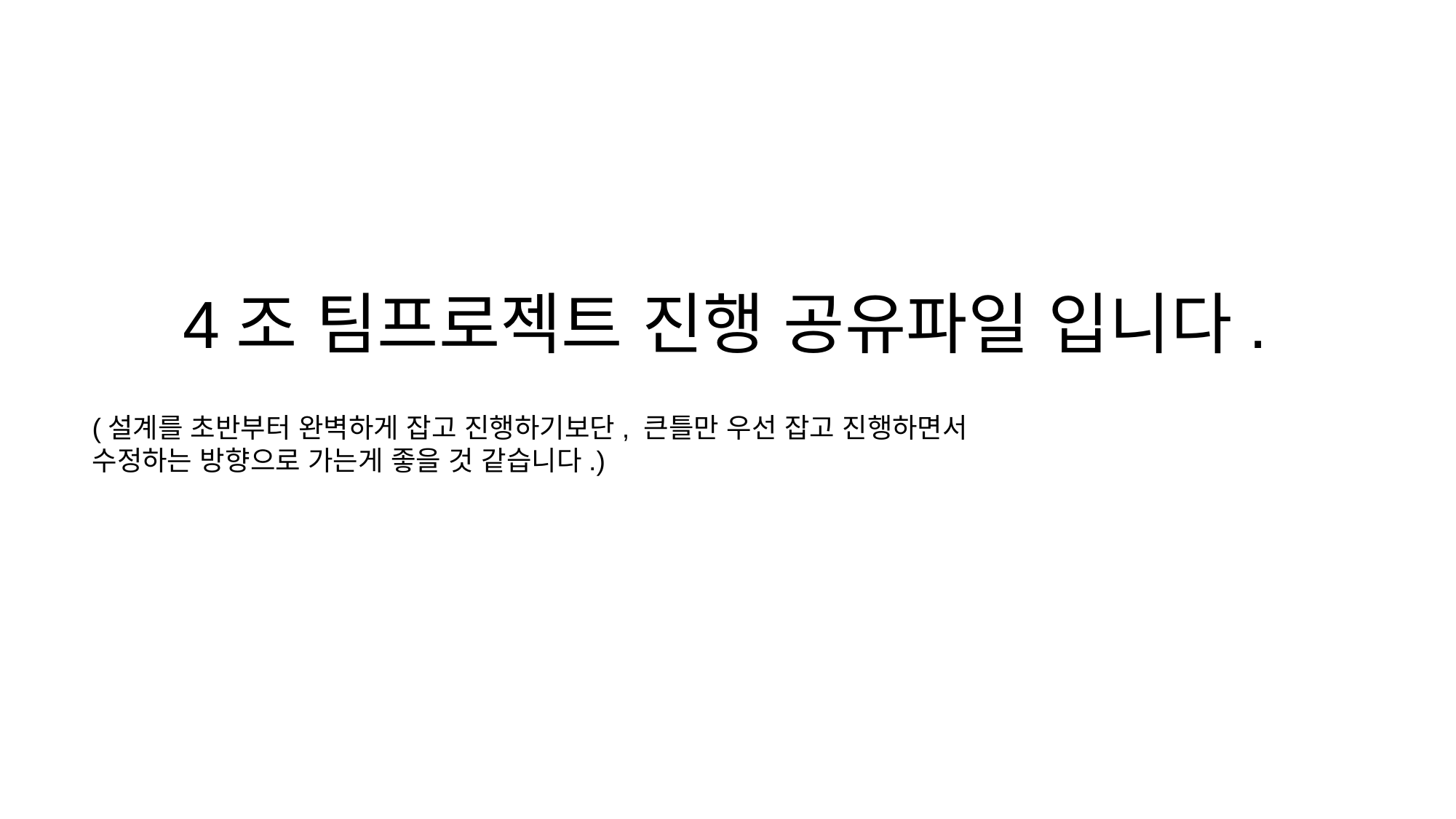

# 4조 팀프로젝트 진행 공유파일 입니다.
(설계를 초반부터 완벽하게 잡고 진행하기보단, 큰틀만 우선 잡고 진행하면서
수정하는 방향으로 가는게 좋을 것 같습니다.)